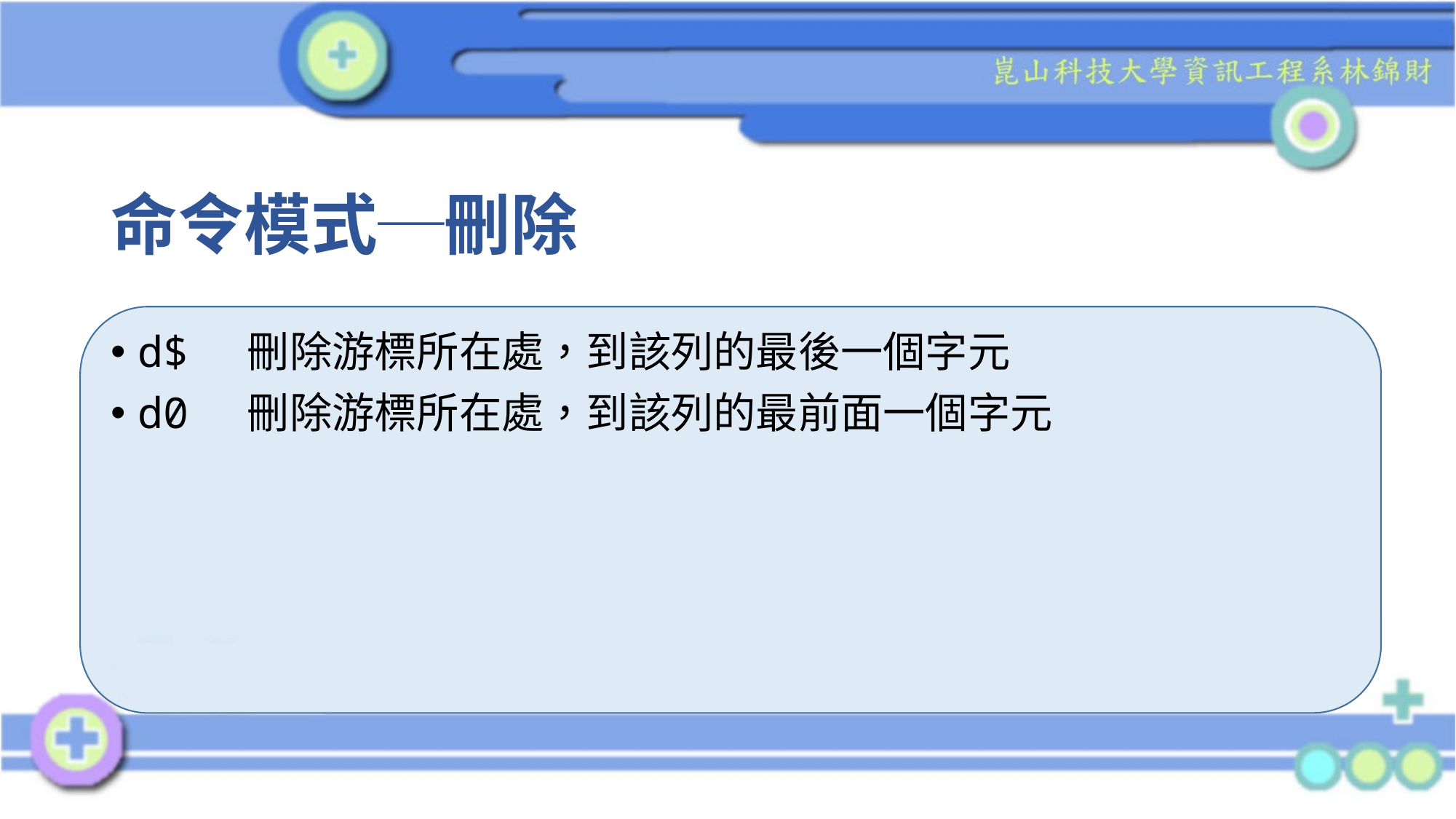

# 命令模式─刪除

d$	刪除游標所在處，到該列的最後一個字元
d0	刪除游標所在處，到該列的最前面一個字元